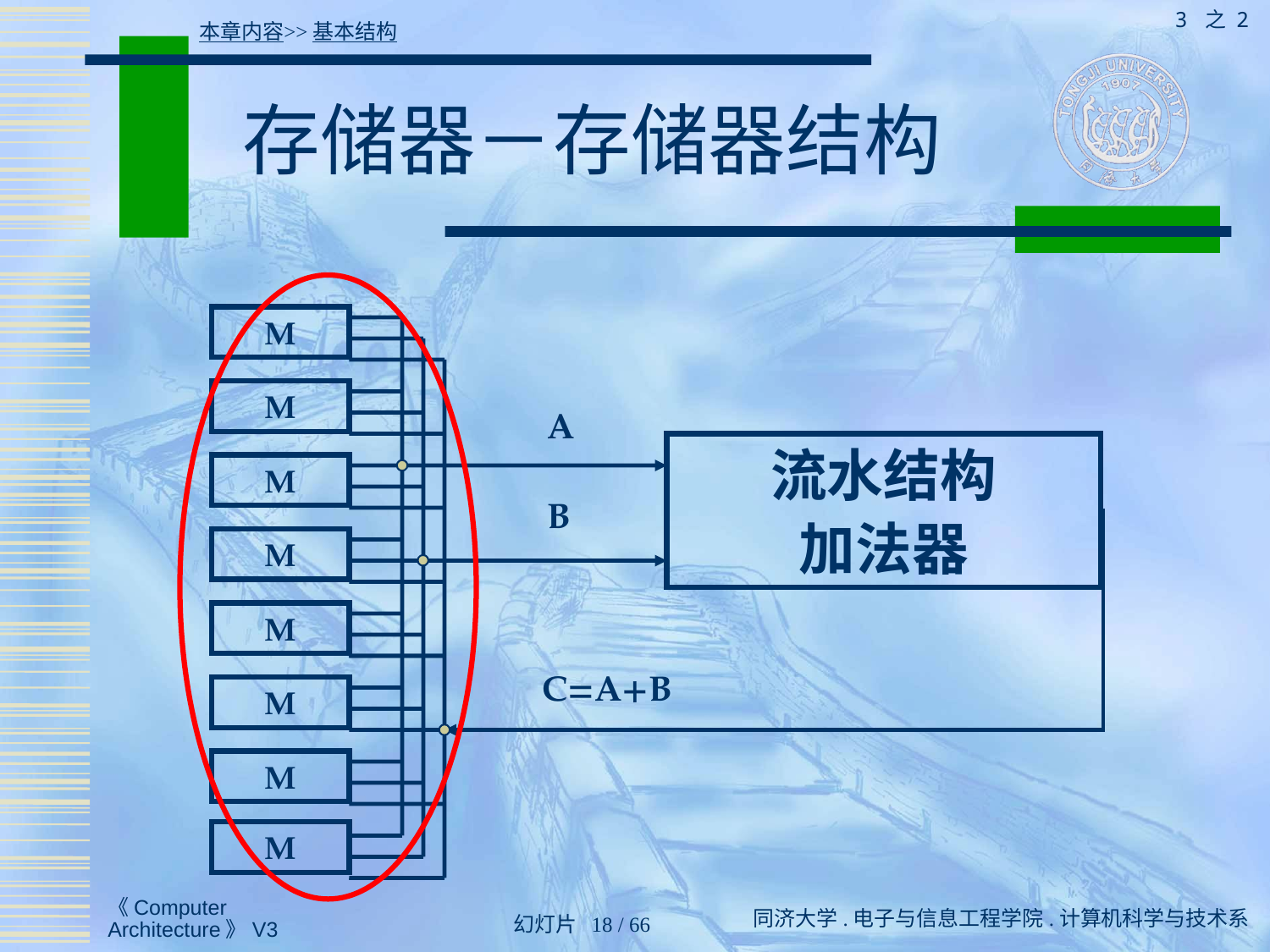

3 之 2
本章内容>>基本结构
# 存储器－存储器结构

M

M

A

流水结构
加法器
M

B

M

M

C=A+B
M

M

M